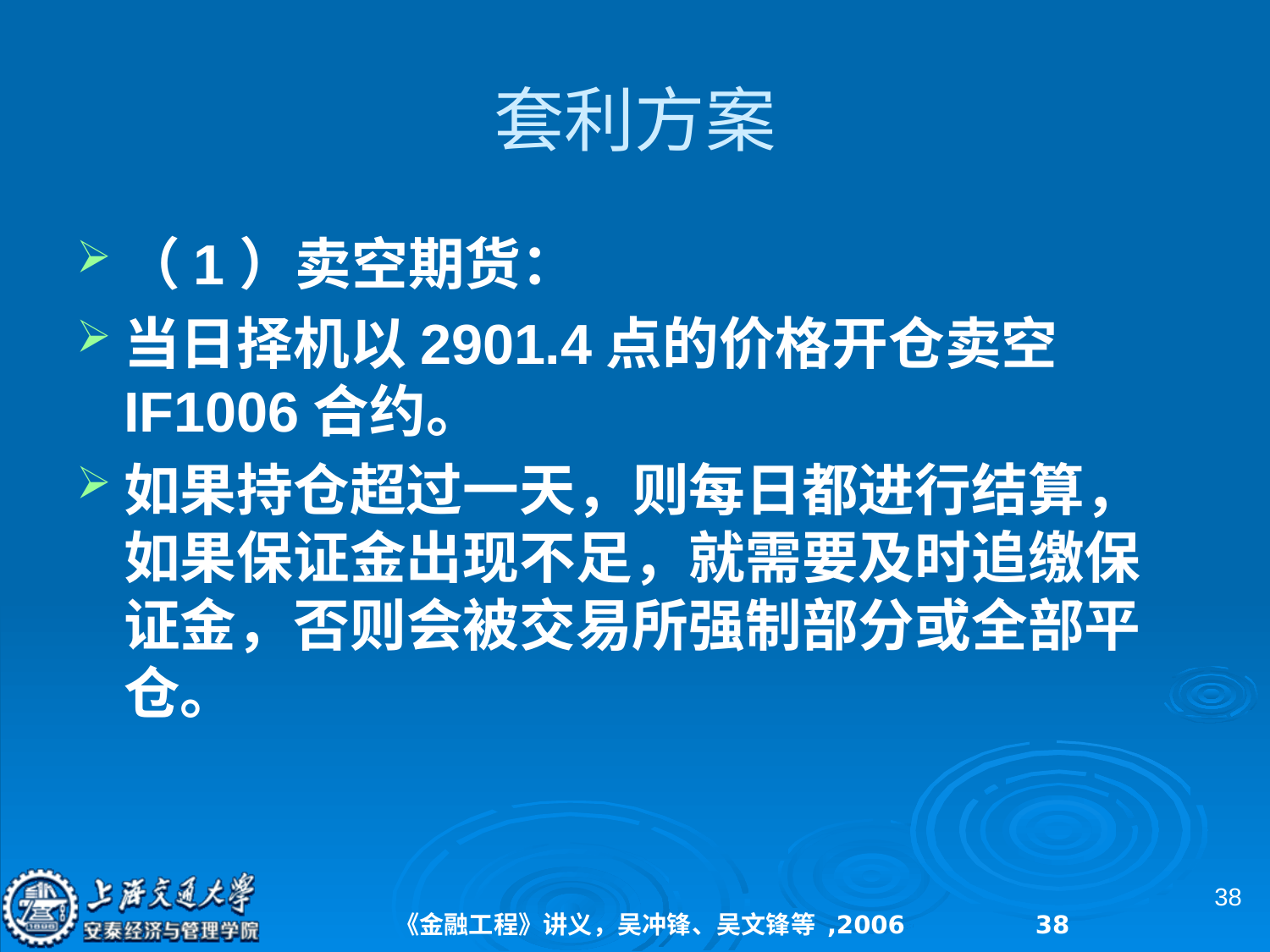

# 套利方案
（1）卖空期货：
当日择机以2901.4点的价格开仓卖空IF1006合约。
如果持仓超过一天，则每日都进行结算，如果保证金出现不足，就需要及时追缴保证金，否则会被交易所强制部分或全部平仓。
38